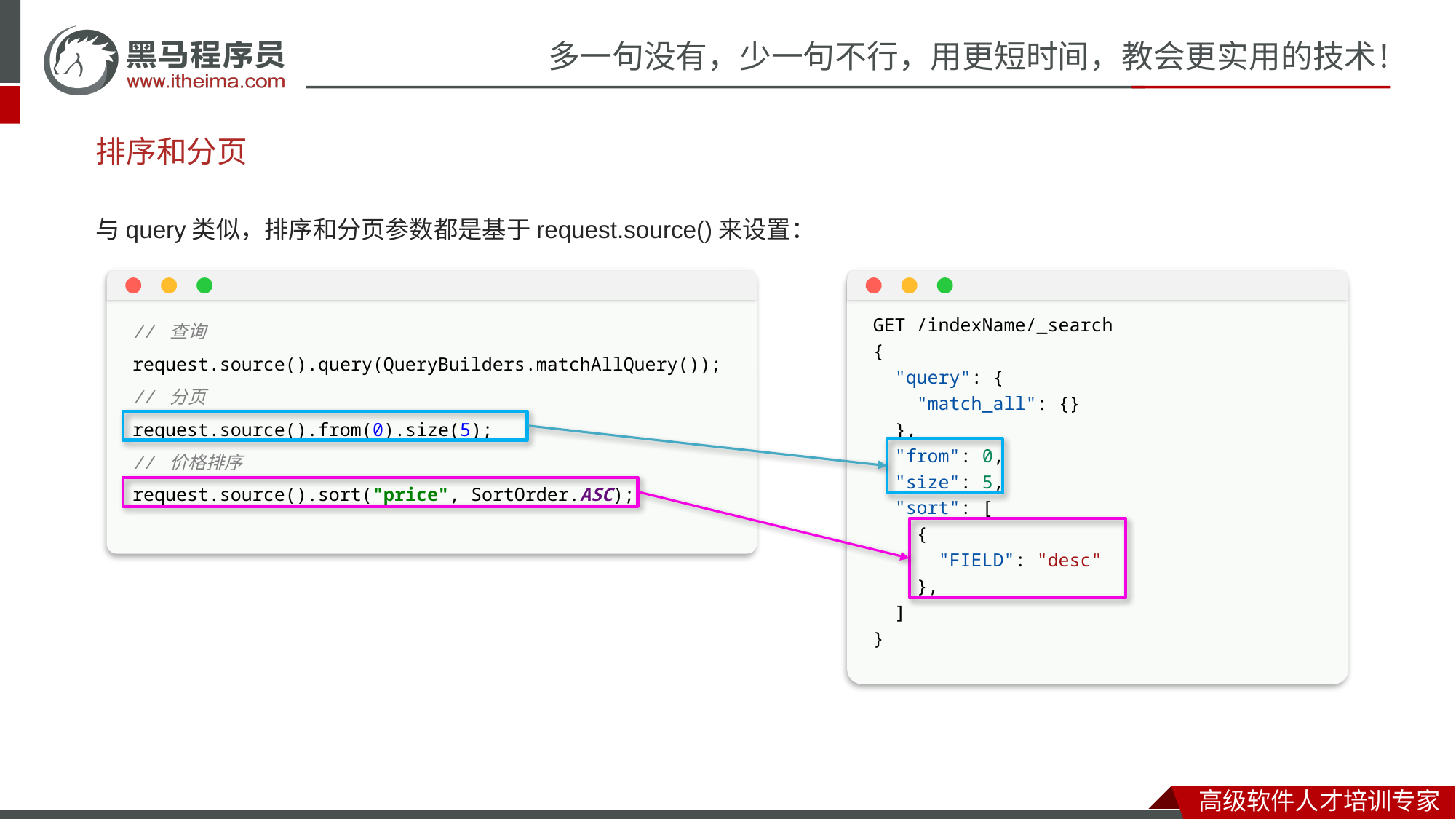

# 排序和分页
与query类似，排序和分页参数都是基于request.source()来设置：

// 查询
request.source().query(QueryBuilders.matchAllQuery());
// 分页
request.source().from(0).size(5);
// 价格排序
request.source().sort("price", SortOrder.ASC);

GET /indexName/_search
{
  "query": {
    "match_all": {}
  },
  "from": 0,
  "size": 5,
  "sort": [
    {
      "FIELD": "desc"
    },
  ]
}